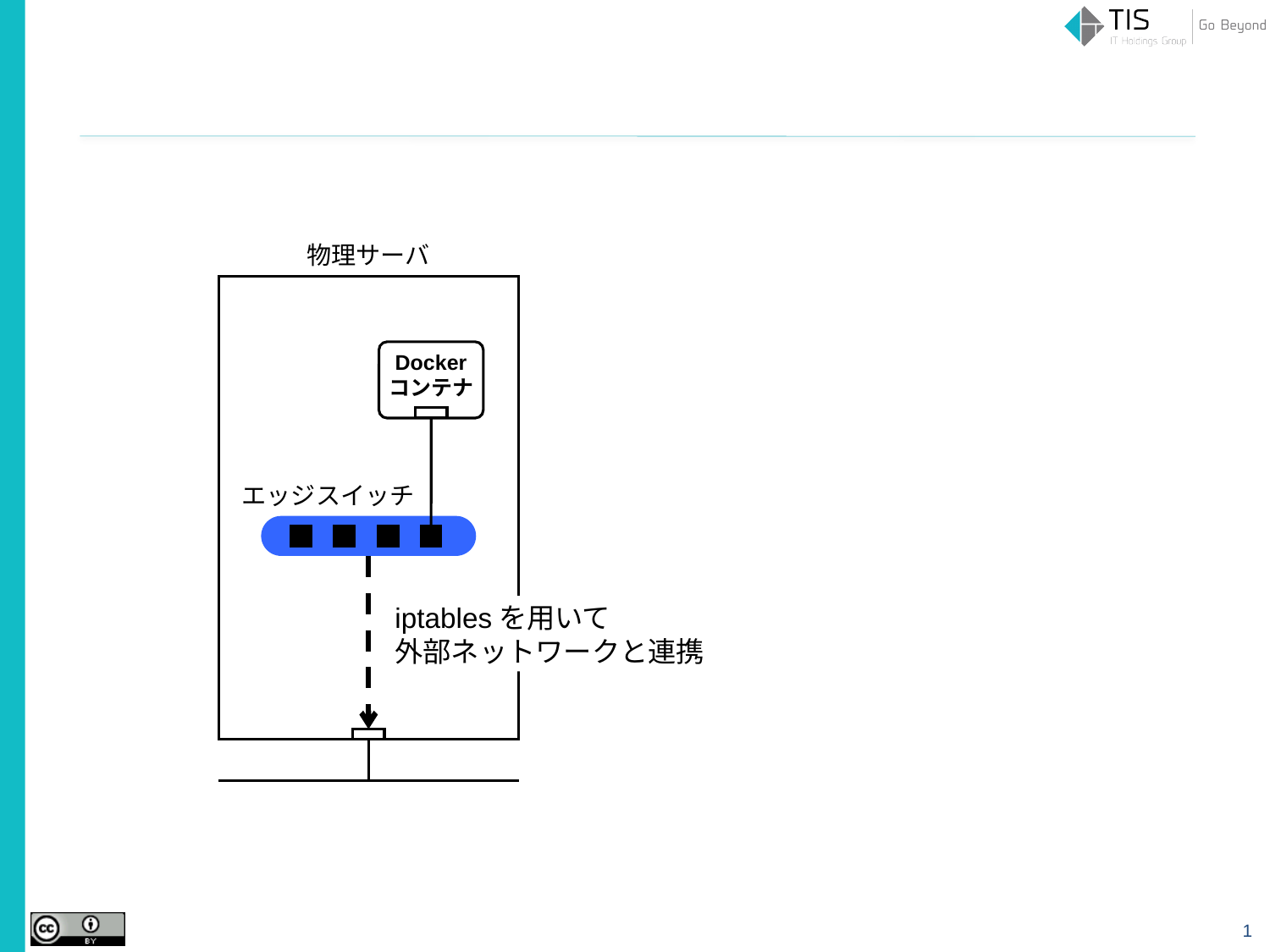

物理サーバ

Docker
コンテナ

エッジスイッチ

iptablesを用いて
外部ネットワークと連携

1